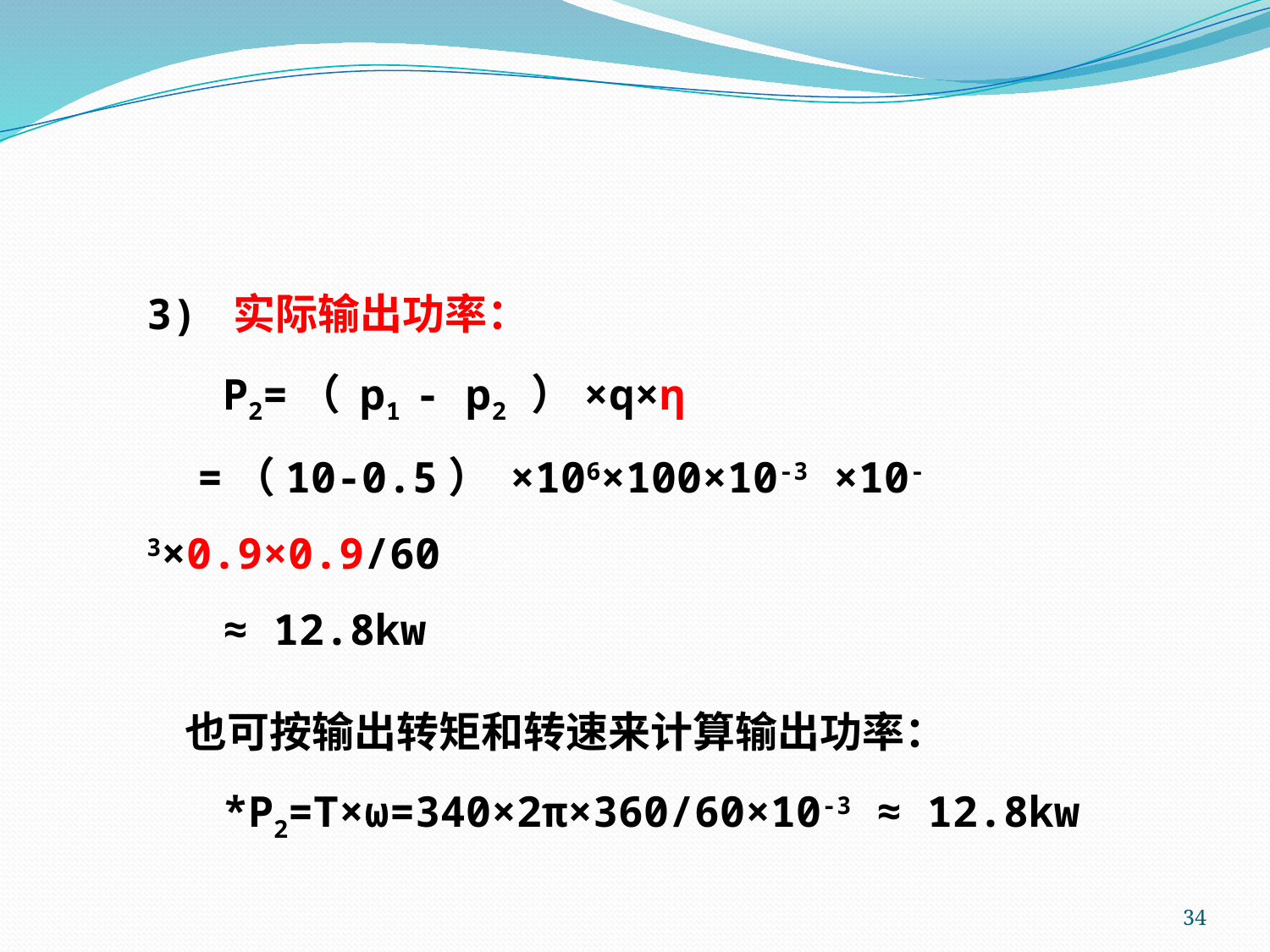

3) 实际输出功率：
   P2=（ p1 - p2 ）×q×η
  =（10-0.5） ×106×100×10-3 ×10-3×0.9×0.9/60
   ≈ 12.8kw
   也可按输出转矩和转速来计算输出功率：
   *P2=T×ω=340×2π×360/60×10-3 ≈ 12.8kw
34